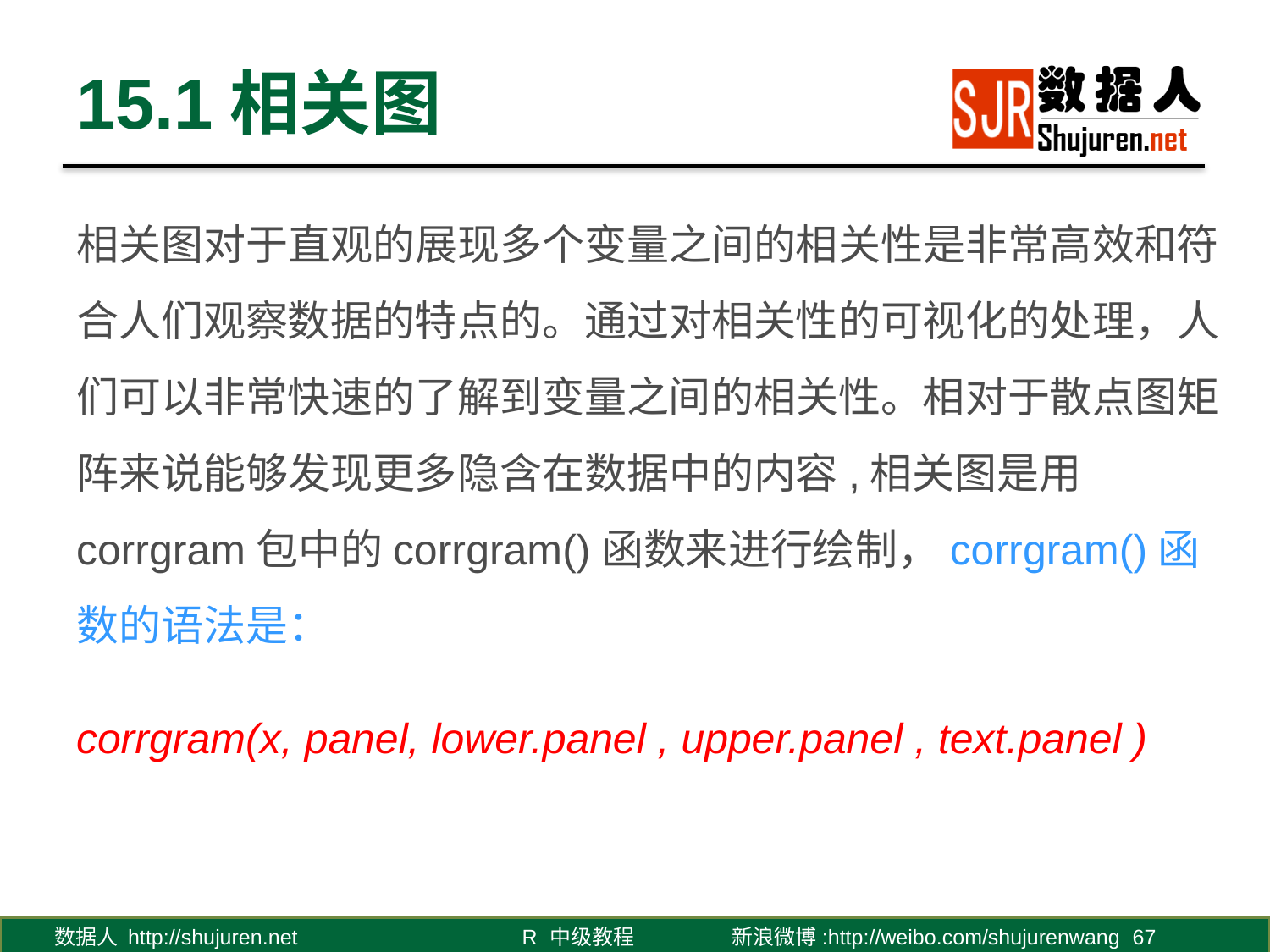

# 15.1相关图
相关图对于直观的展现多个变量之间的相关性是非常高效和符合人们观察数据的特点的。通过对相关性的可视化的处理，人们可以非常快速的了解到变量之间的相关性。相对于散点图矩阵来说能够发现更多隐含在数据中的内容,相关图是用corrgram包中的corrgram()函数来进行绘制，corrgram()函数的语法是：
corrgram(x, panel, lower.panel , upper.panel , text.panel )